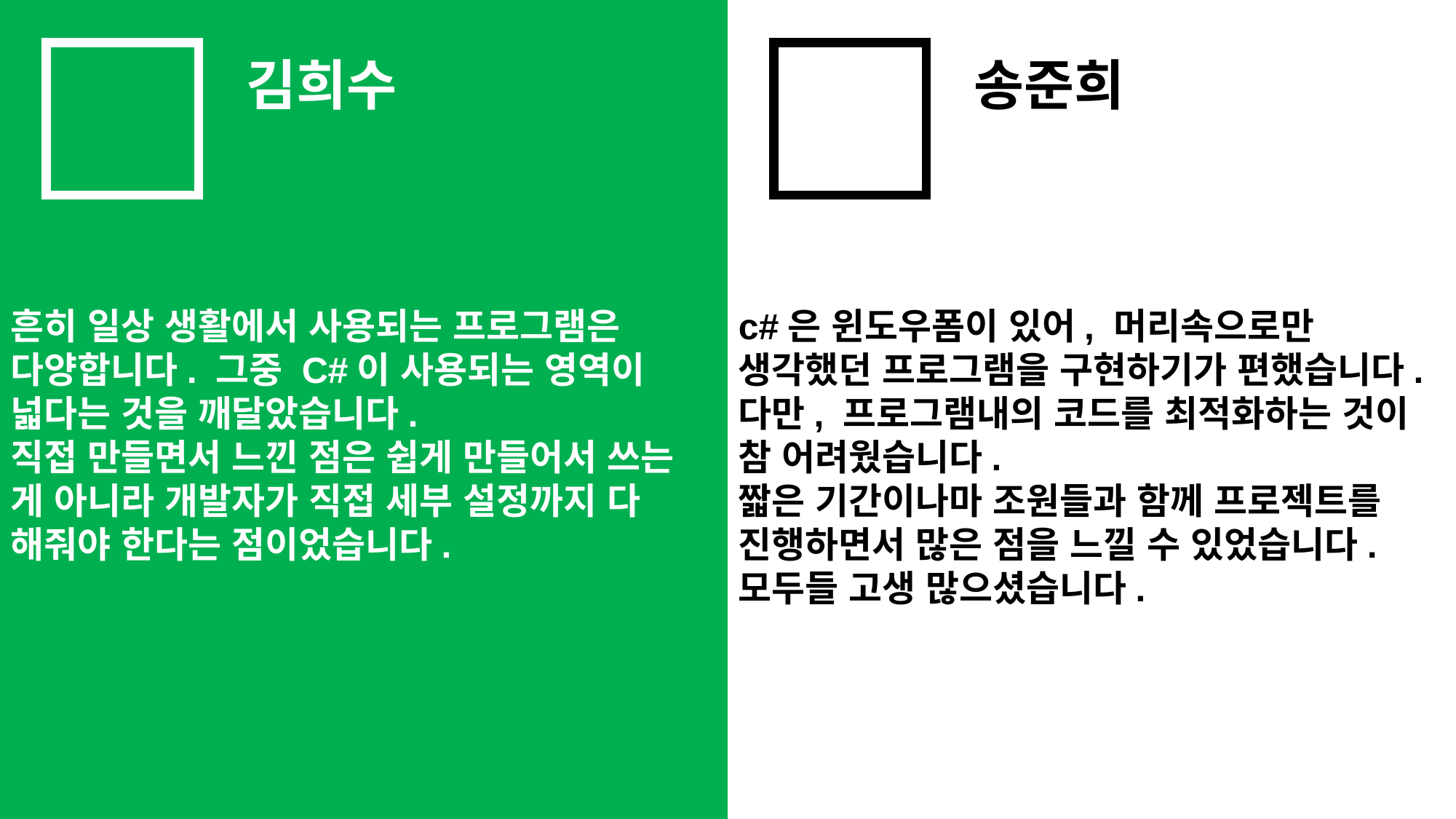

김희수
송준희
흔히 일상 생활에서 사용되는 프로그램은 다양합니다. 그중 C#이 사용되는 영역이 넓다는 것을 깨달았습니다.
직접 만들면서 느낀 점은 쉽게 만들어서 쓰는 게 아니라 개발자가 직접 세부 설정까지 다 해줘야 한다는 점이었습니다.
c#은 윈도우폼이 있어, 머리속으로만
생각했던 프로그램을 구현하기가 편했습니다.
다만, 프로그램내의 코드를 최적화하는 것이 참 어려웠습니다.
짧은 기간이나마 조원들과 함께 프로젝트를 진행하면서 많은 점을 느낄 수 있었습니다.
모두들 고생 많으셨습니다.